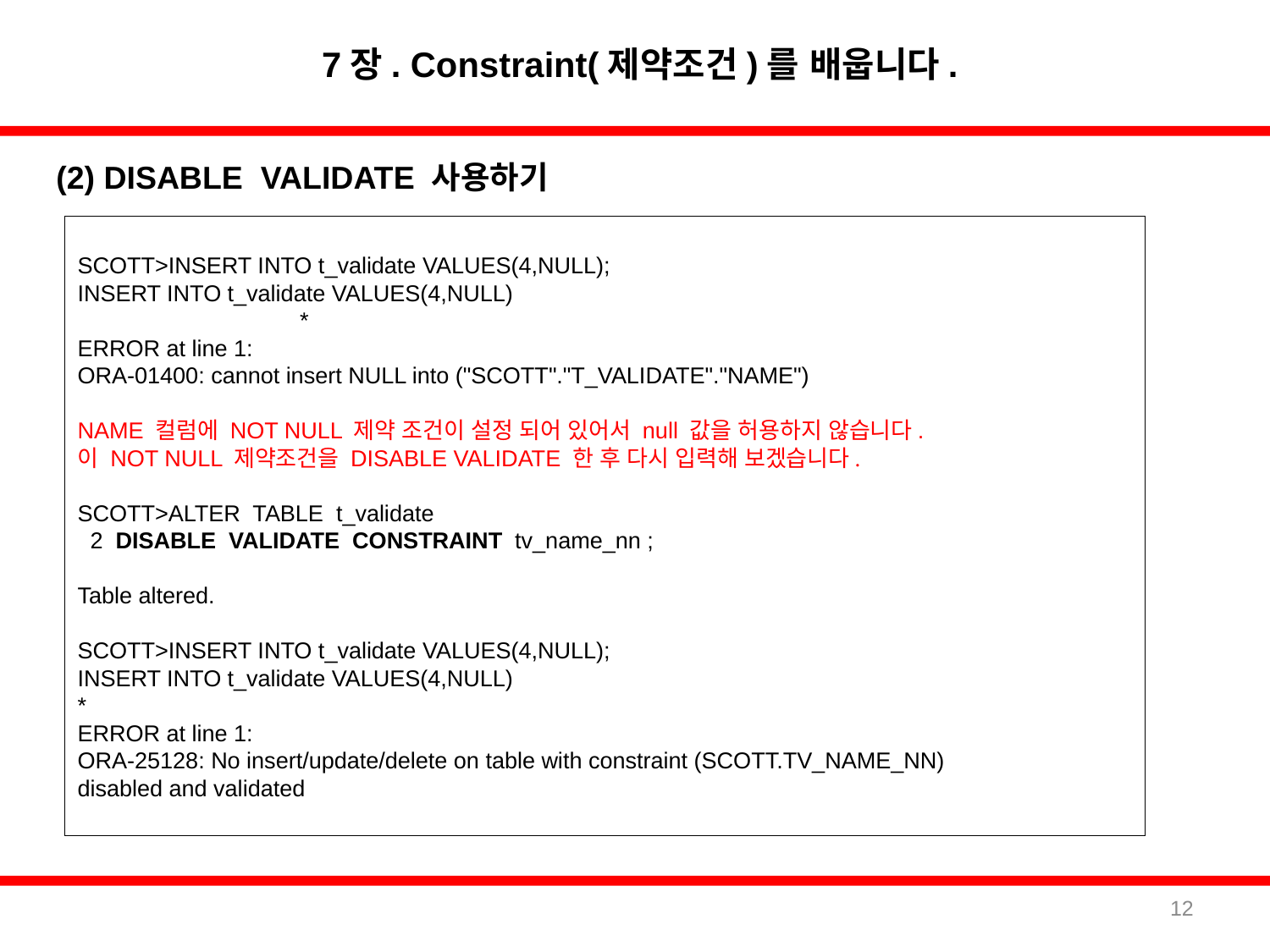

7장. Constraint(제약조건)를 배웁니다.

 (2) DISABLE  VALIDATE 사용하기
SCOTT>INSERT INTO t_validate VALUES(4,NULL);
INSERT INTO t_validate VALUES(4,NULL)
                                   *
ERROR at line 1:
ORA-01400: cannot insert NULL into ("SCOTT"."T_VALIDATE"."NAME")

NAME 컬럼에 NOT NULL 제약 조건이 설정 되어 있어서 null 값을 허용하지 않습니다.
이 NOT NULL 제약조건을 DISABLE VALIDATE 한 후 다시 입력해 보겠습니다.

SCOTT>ALTER  TABLE  t_validate
  2  DISABLE  VALIDATE  CONSTRAINT  tv_name_nn ;

Table altered.

SCOTT>INSERT INTO t_validate VALUES(4,NULL);
INSERT INTO t_validate VALUES(4,NULL)
*
ERROR at line 1:
ORA-25128: No insert/update/delete on table with constraint (SCOTT.TV_NAME_NN)
disabled and validated

12